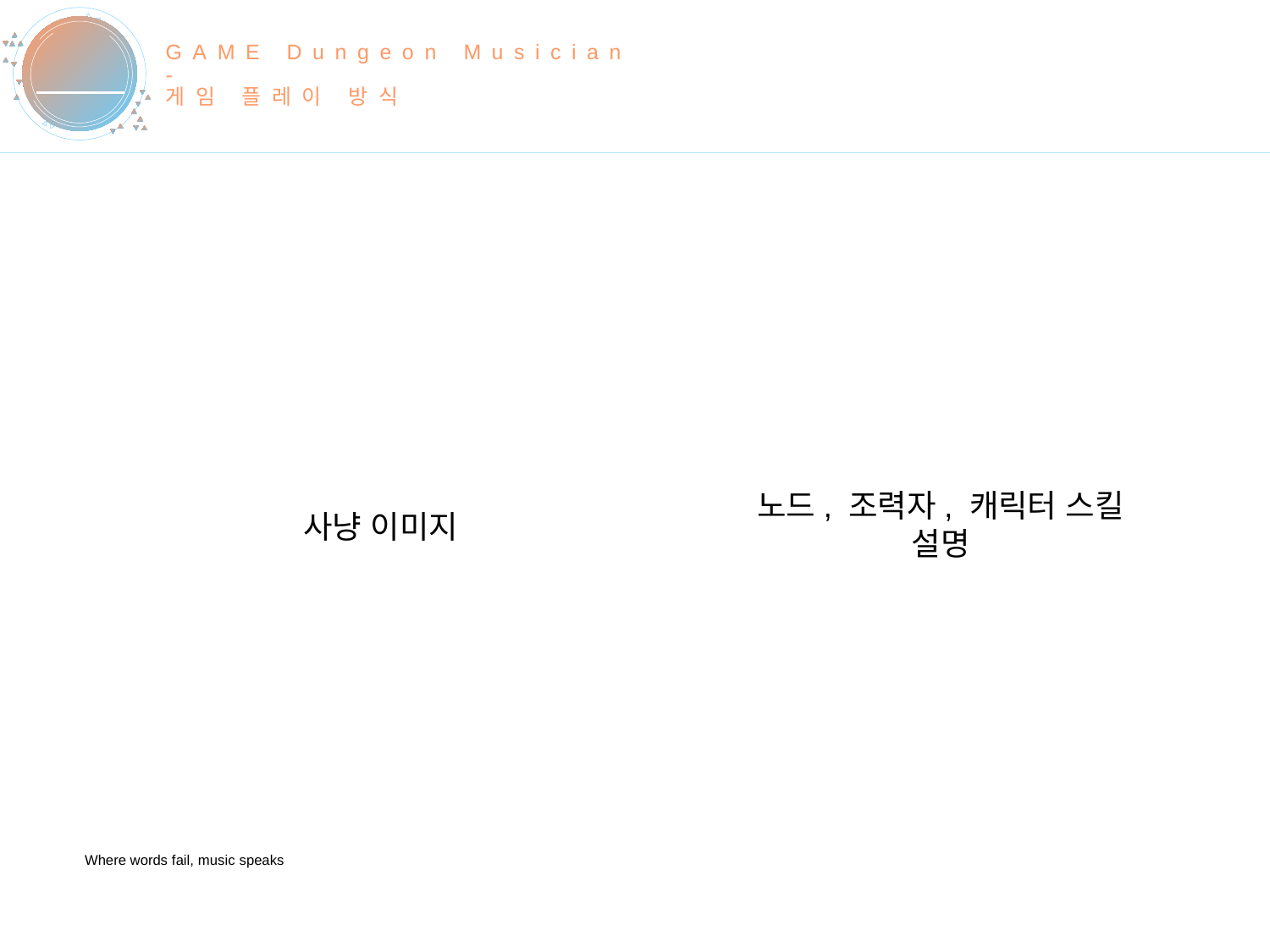

# GAME Dungeon Musician - 게임 플레이 방식
DIGITAL
VINYL-
DESIGNED BY L@RGO

노드, 조력자, 캐릭터 스킬 설명

사냥 이미지
Where words fail, music speaks